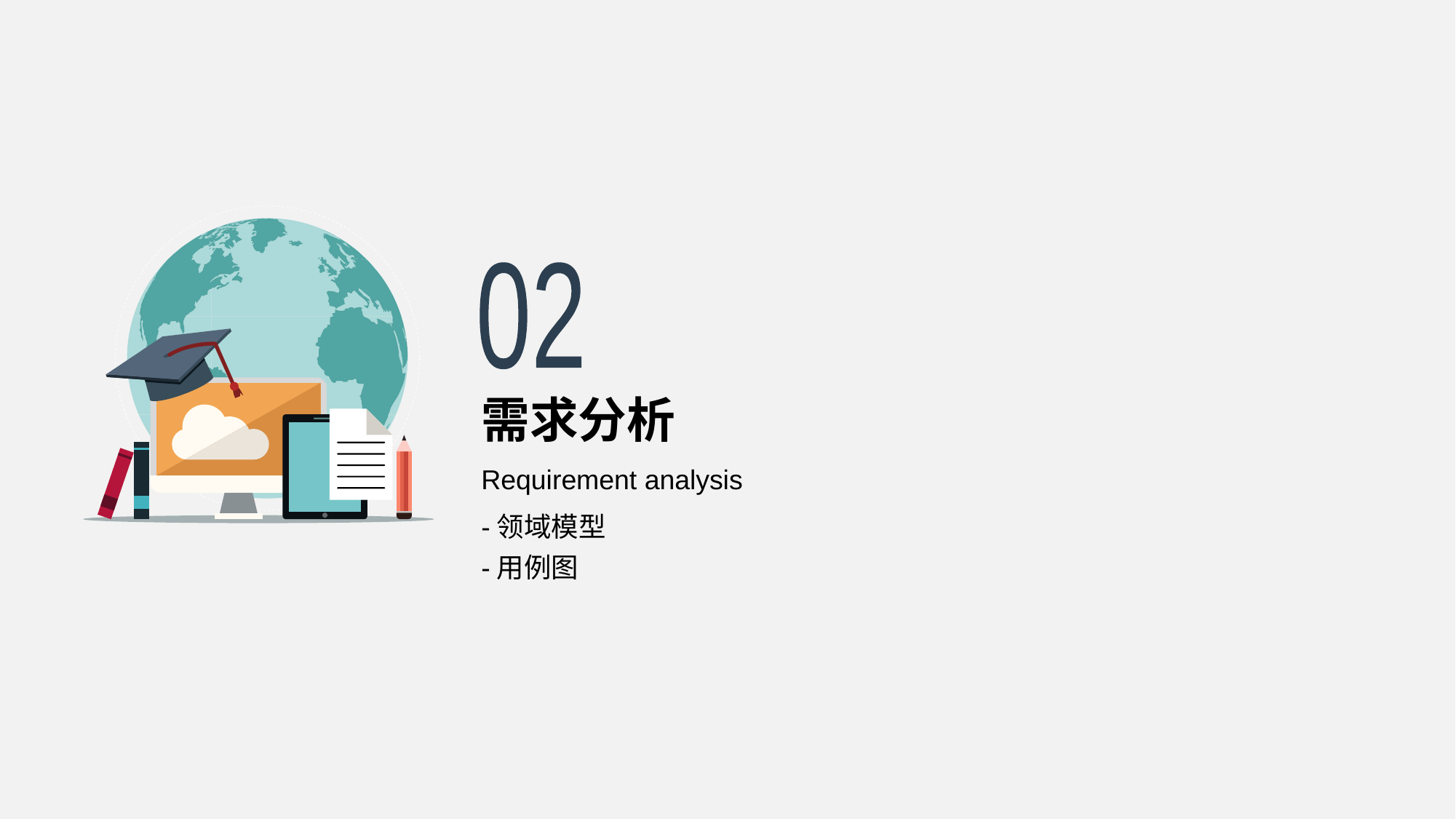

02
# 需求分析
Requirement analysis
-领域模型
-用例图